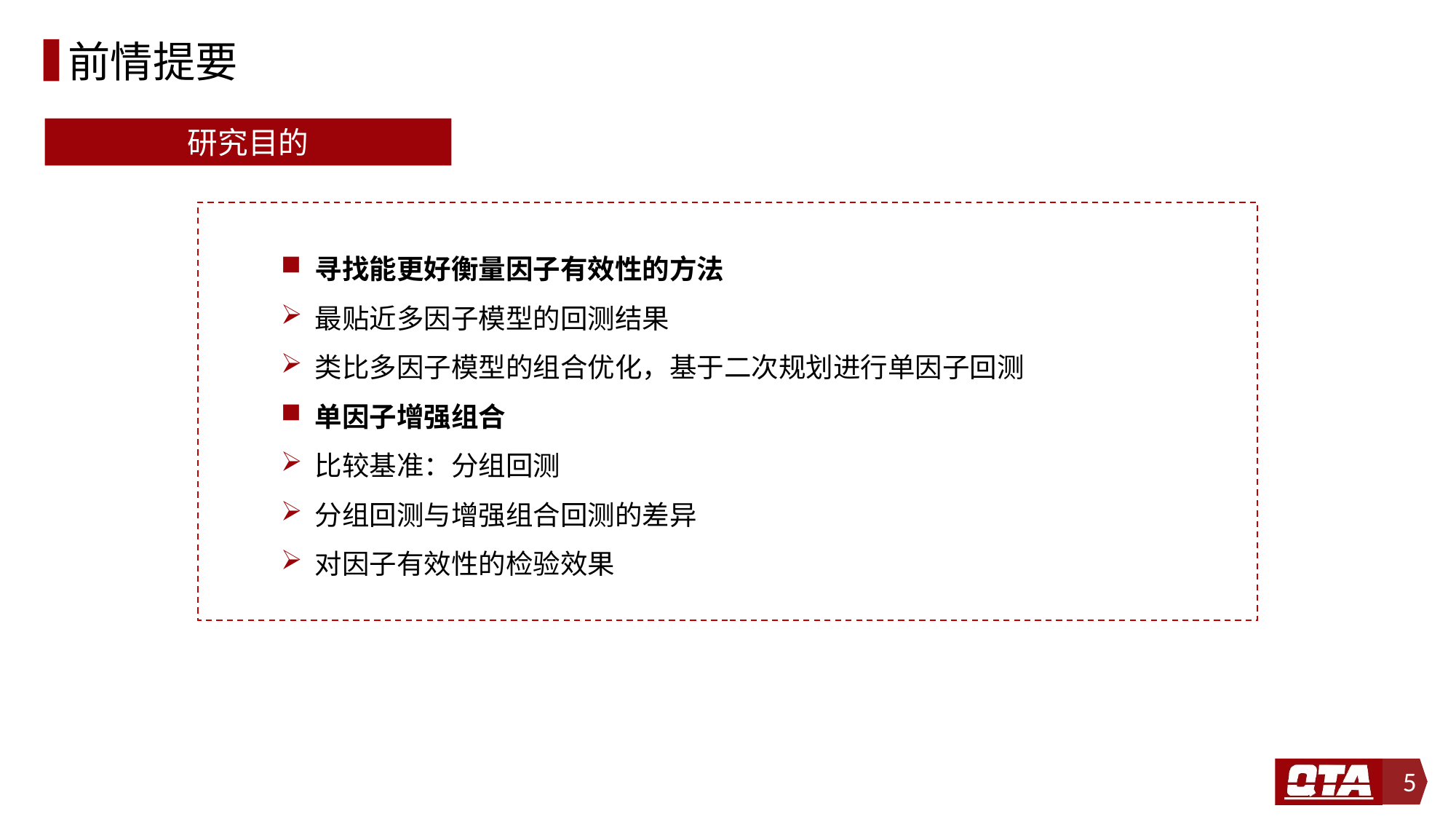

# 前情提要
研究目的

寻找能更好衡量因子有效性的方法
最贴近多因子模型的回测结果
类比多因子模型的组合优化，基于二次规划进行单因子回测
单因子增强组合
比较基准：分组回测
分组回测与增强组合回测的差异
对因子有效性的检验效果
5